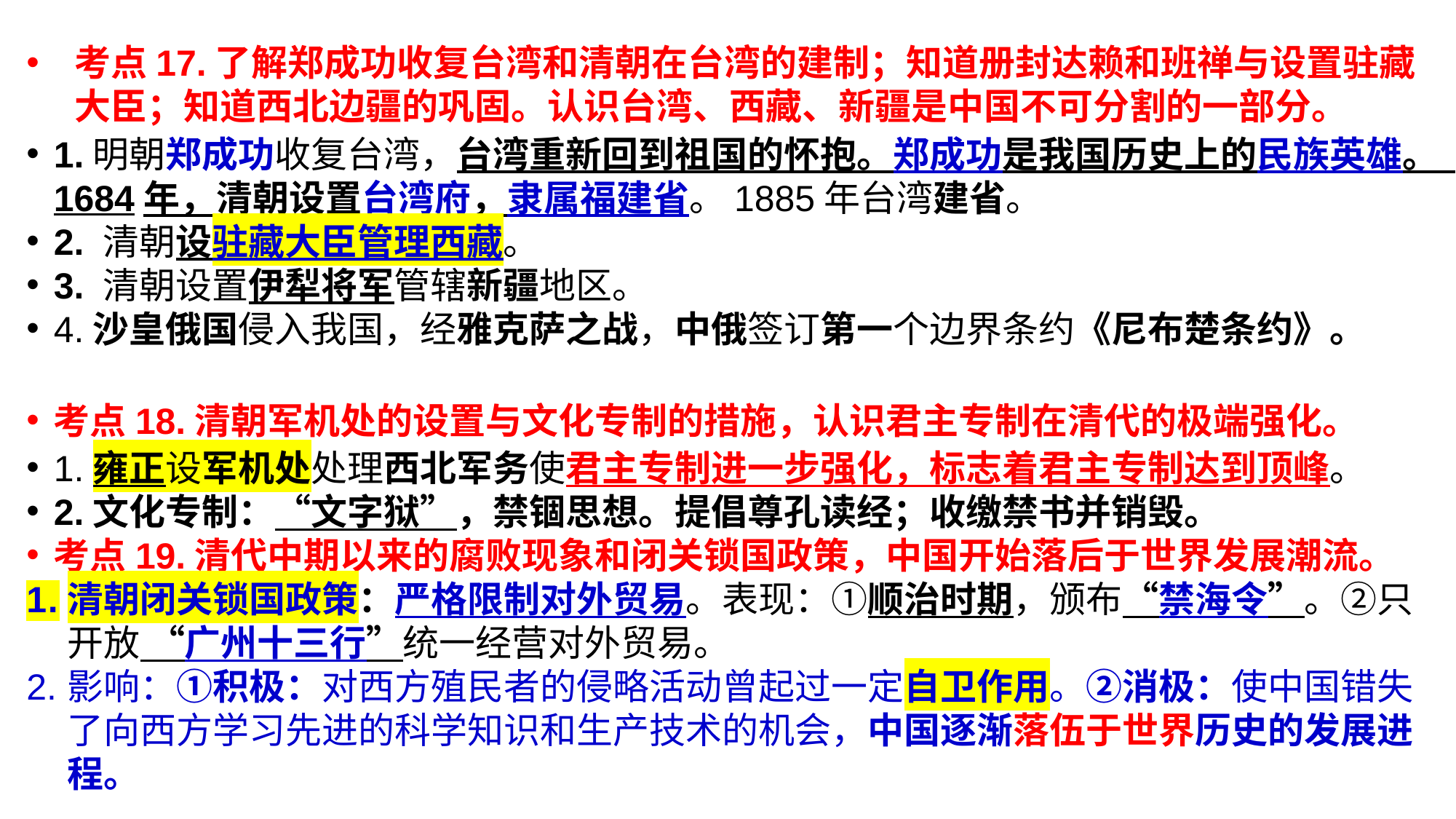

考点17.了解郑成功收复台湾和清朝在台湾的建制；知道册封达赖和班禅与设置驻藏大臣；知道西北边疆的巩固。认识台湾、西藏、新疆是中国不可分割的一部分。
1.明朝郑成功收复台湾，台湾重新回到祖国的怀抱。郑成功是我国历史上的民族英雄。1684年，清朝设置台湾府，隶属福建省。1885年台湾建省。
2. 清朝设驻藏大臣管理西藏。
3. 清朝设置伊犁将军管辖新疆地区。
4.沙皇俄国侵入我国，经雅克萨之战，中俄签订第一个边界条约《尼布楚条约》。

考点18.清朝军机处的设置与文化专制的措施，认识君主专制在清代的极端强化。
1.雍正设军机处处理西北军务使君主专制进一步强化，标志着君主专制达到顶峰。
2.文化专制：“文字狱”，禁锢思想。提倡尊孔读经；收缴禁书并销毁。
考点19.清代中期以来的腐败现象和闭关锁国政策，中国开始落后于世界发展潮流。
清朝闭关锁国政策：严格限制对外贸易。表现：①顺治时期，颁布“禁海令”。②只开放 “广州十三行”统一经营对外贸易。
影响：①积极：对西方殖民者的侵略活动曾起过一定自卫作用。②消极：使中国错失了向西方学习先进的科学知识和生产技术的机会，中国逐渐落伍于世界历史的发展进程。